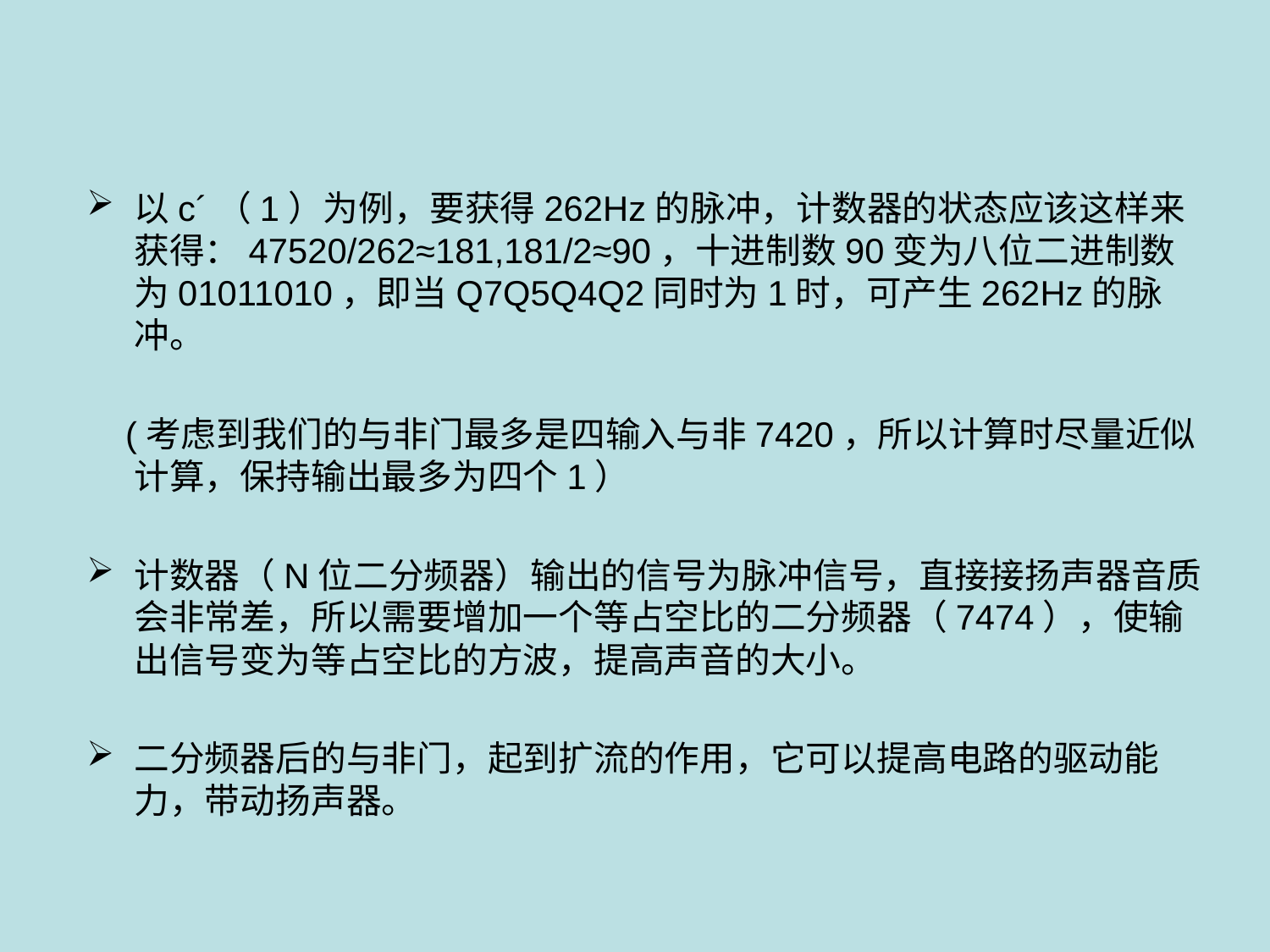

以c´（1）为例，要获得262Hz的脉冲，计数器的状态应该这样来获得：47520/262≈181,181/2≈90，十进制数90变为八位二进制数为01011010，即当Q7Q5Q4Q2同时为1时，可产生262Hz的脉冲。

    (考虑到我们的与非门最多是四输入与非7420，所以计算时尽量近似计算，保持输出最多为四个1）

计数器（N位二分频器）输出的信号为脉冲信号，直接接扬声器音质会非常差，所以需要增加一个等占空比的二分频器（7474），使输出信号变为等占空比的方波，提高声音的大小。

二分频器后的与非门，起到扩流的作用，它可以提高电路的驱动能力，带动扬声器。